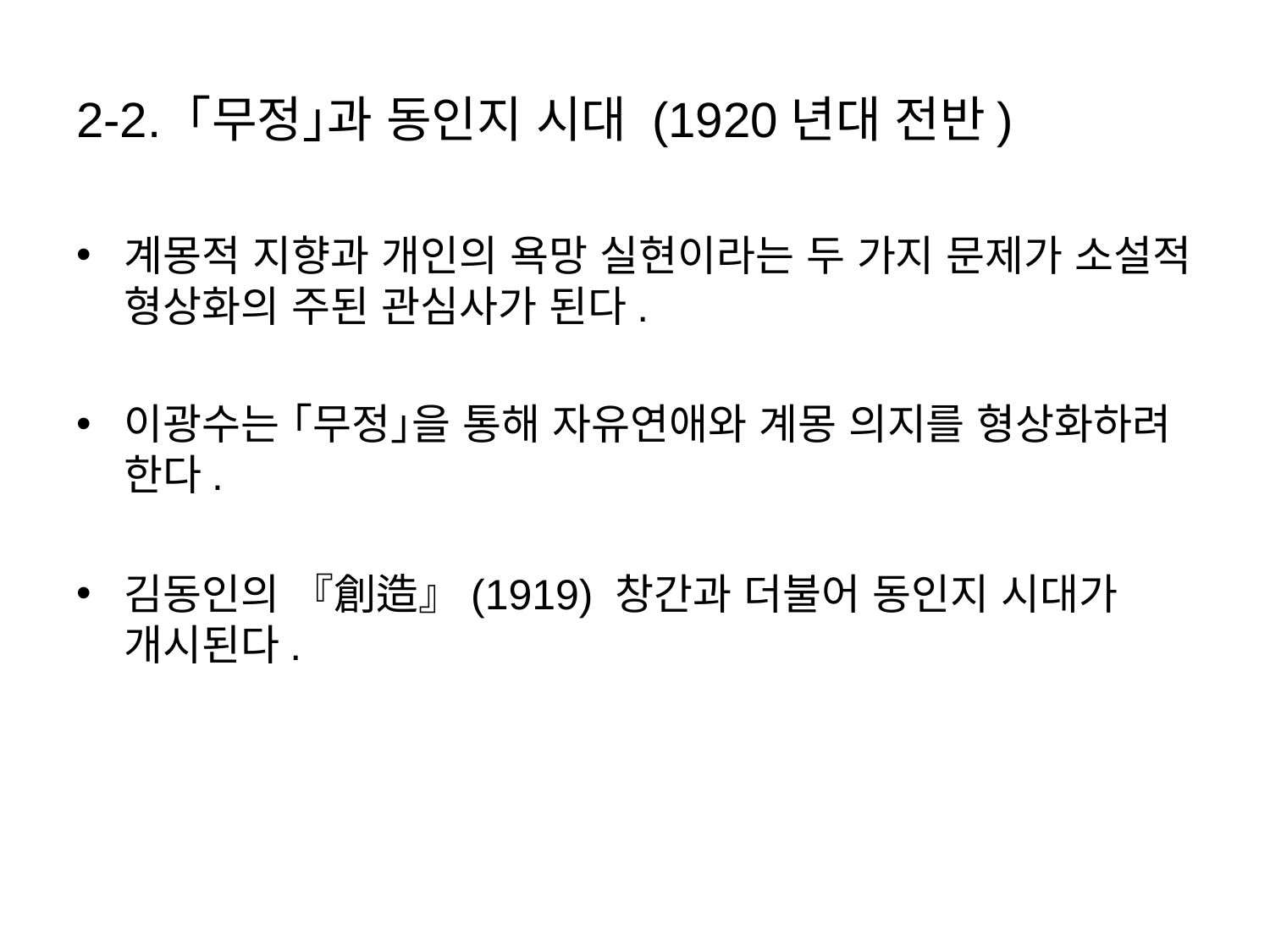

# 2-2. ｢무정｣과 동인지 시대 (1920년대 전반)
계몽적 지향과 개인의 욕망 실현이라는 두 가지 문제가 소설적 형상화의 주된 관심사가 된다.

이광수는 ｢무정｣을 통해 자유연애와 계몽 의지를 형상화하려 한다.

김동인의 『創造』(1919) 창간과 더불어 동인지 시대가 개시된다.